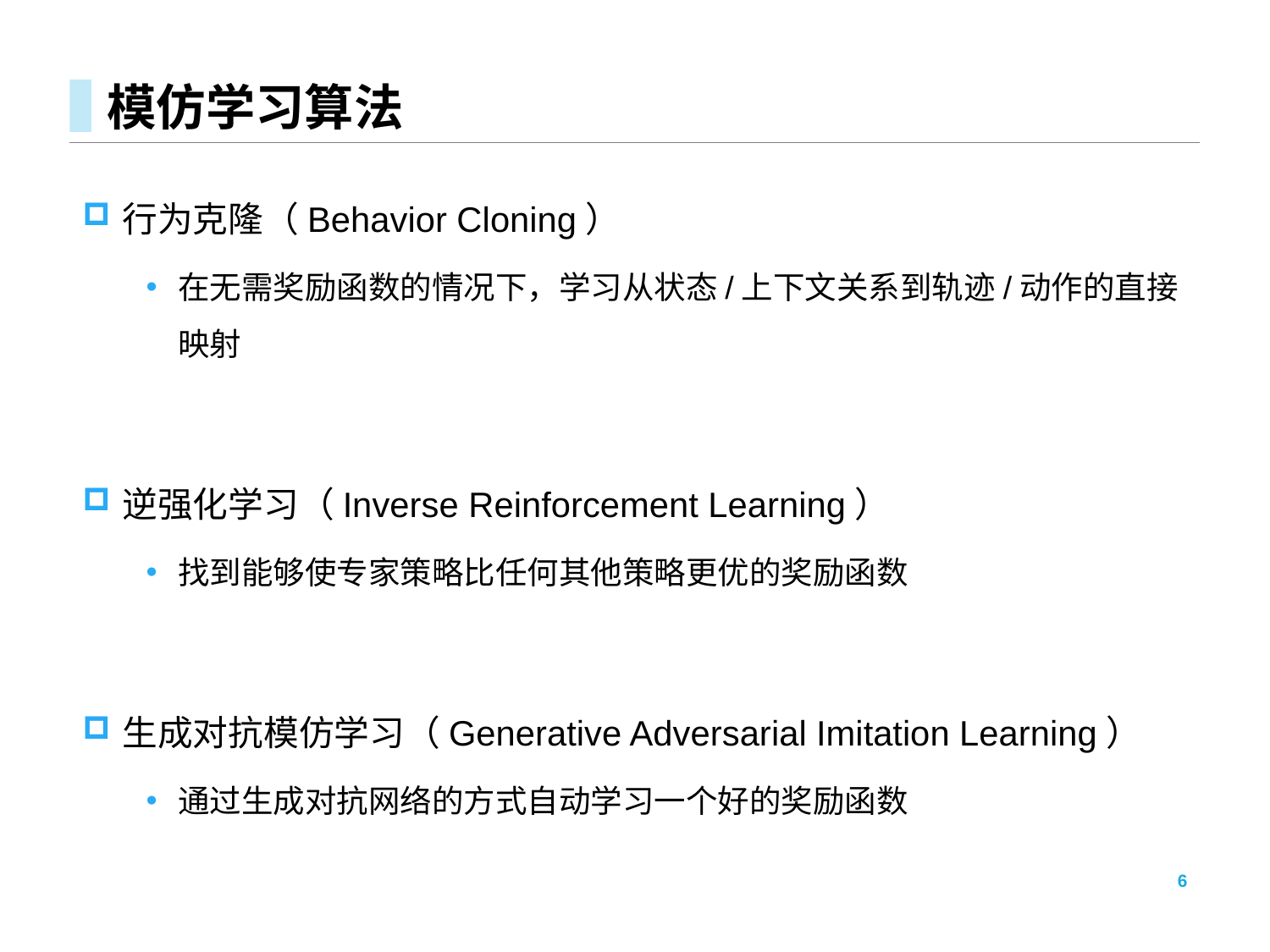

# 模仿学习算法
行为克隆（Behavior Cloning）
在无需奖励函数的情况下，学习从状态/上下文关系到轨迹/动作的直接映射

逆强化学习（Inverse Reinforcement Learning）
找到能够使专家策略比任何其他策略更优的奖励函数

生成对抗模仿学习（Generative Adversarial Imitation Learning）
通过生成对抗网络的方式自动学习一个好的奖励函数
6